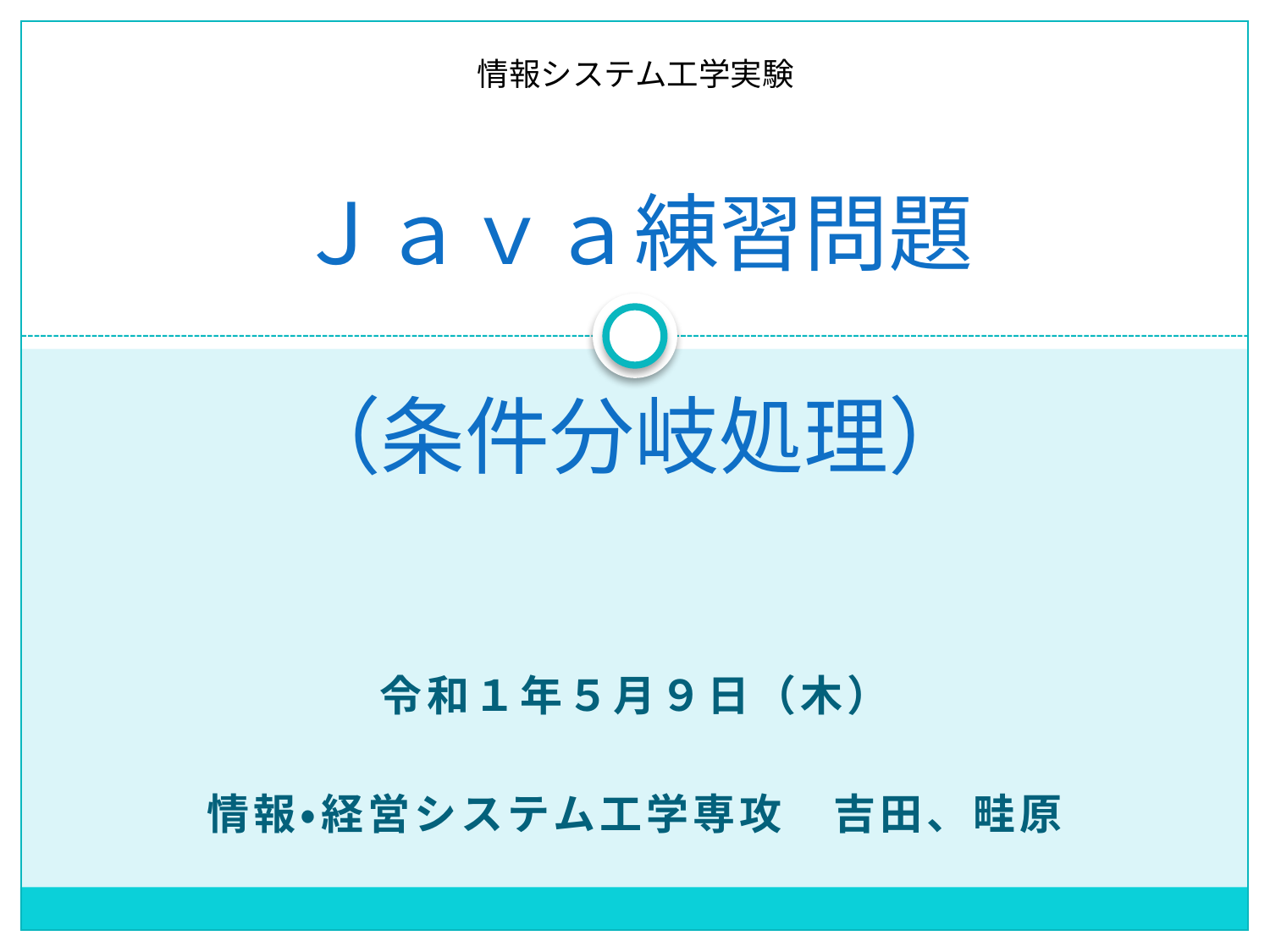

情報システム工学実験
# Ｊａｖａ練習問題 （条件分岐処理）
令和１年５月９日（木）

情報・経営システム工学専攻　吉田、畦原